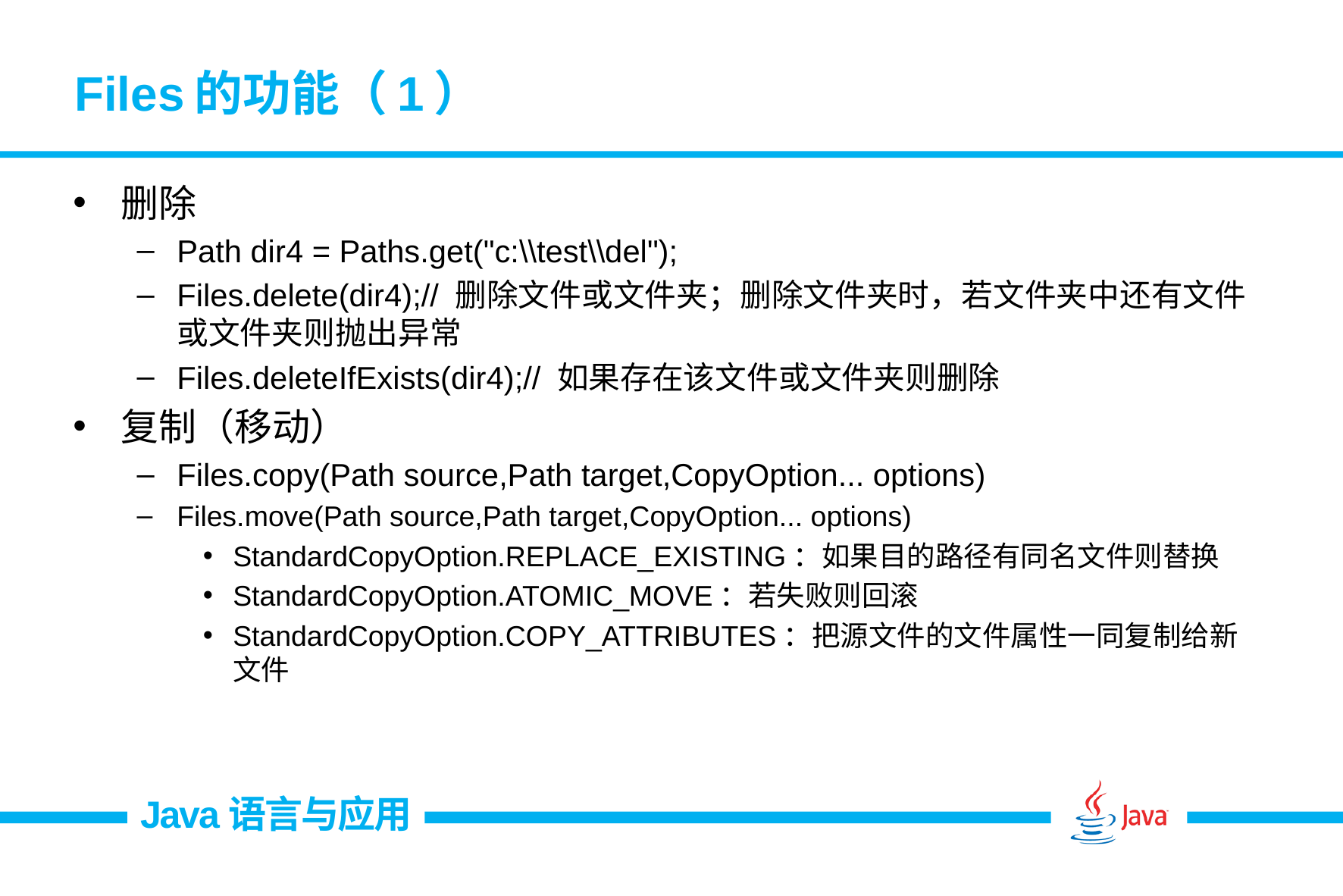

# Files的功能（1）
删除
Path dir4 = Paths.get("c:\\test\\del");
Files.delete(dir4);// 删除文件或文件夹；删除文件夹时，若文件夹中还有文件或文件夹则抛出异常
Files.deleteIfExists(dir4);// 如果存在该文件或文件夹则删除
复制（移动）
Files.copy(Path source,Path target,CopyOption... options)
Files.move(Path source,Path target,CopyOption... options)
StandardCopyOption.REPLACE_EXISTING：如果目的路径有同名文件则替换
StandardCopyOption.ATOMIC_MOVE：若失败则回滚
StandardCopyOption.COPY_ATTRIBUTES：把源文件的文件属性一同复制给新文件
22